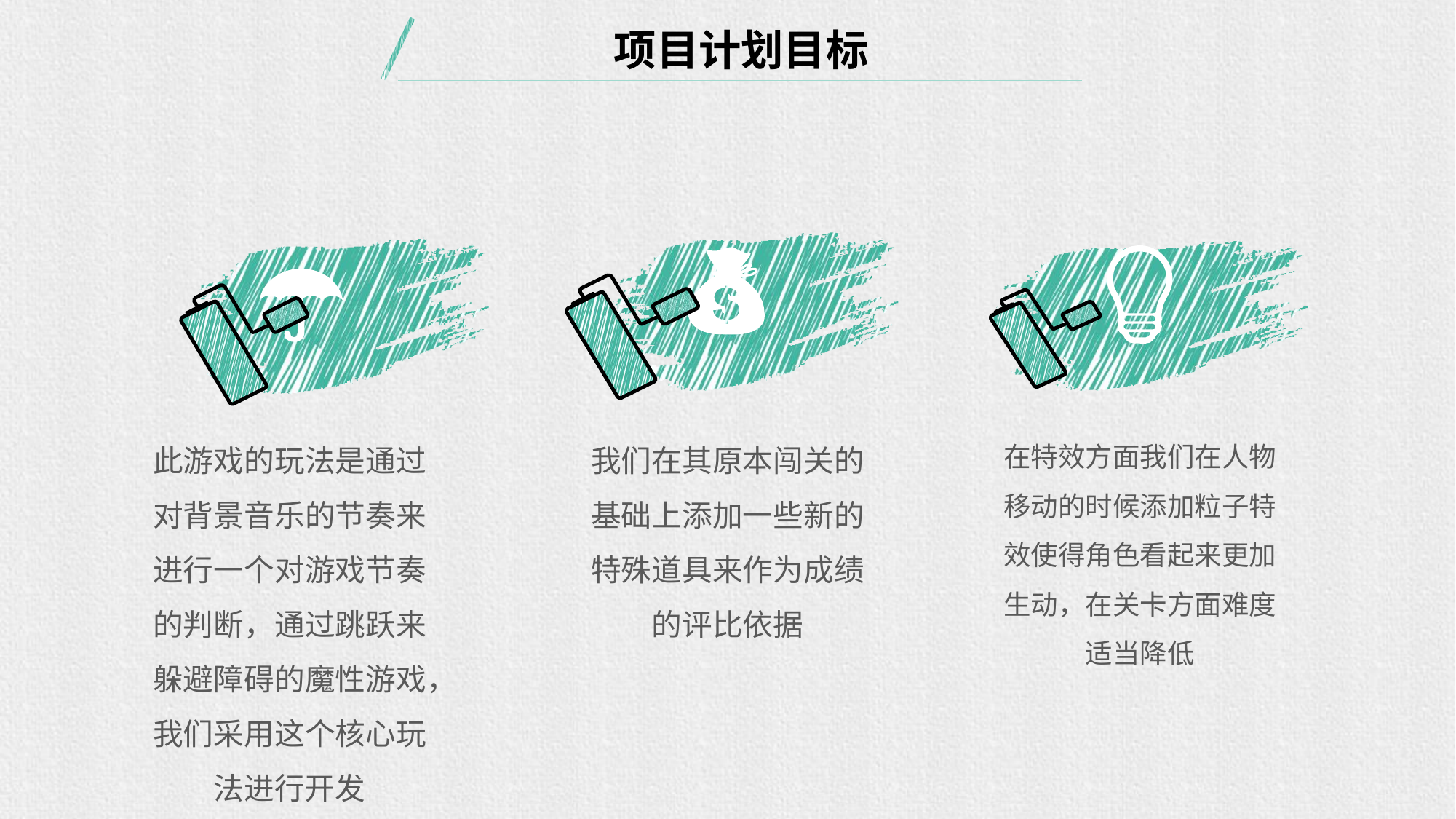

项目计划目标

在特效方面我们在人物移动的时候添加粒子特效使得角色看起来更加生动，在关卡方面难度适当降低
我们在其原本闯关的基础上添加一些新的特殊道具来作为成绩的评比依据
此游戏的玩法是通过对背景音乐的节奏来进行一个对游戏节奏的判断，通过跳跃来躲避障碍的魔性游戏，我们采用这个核心玩法进行开发